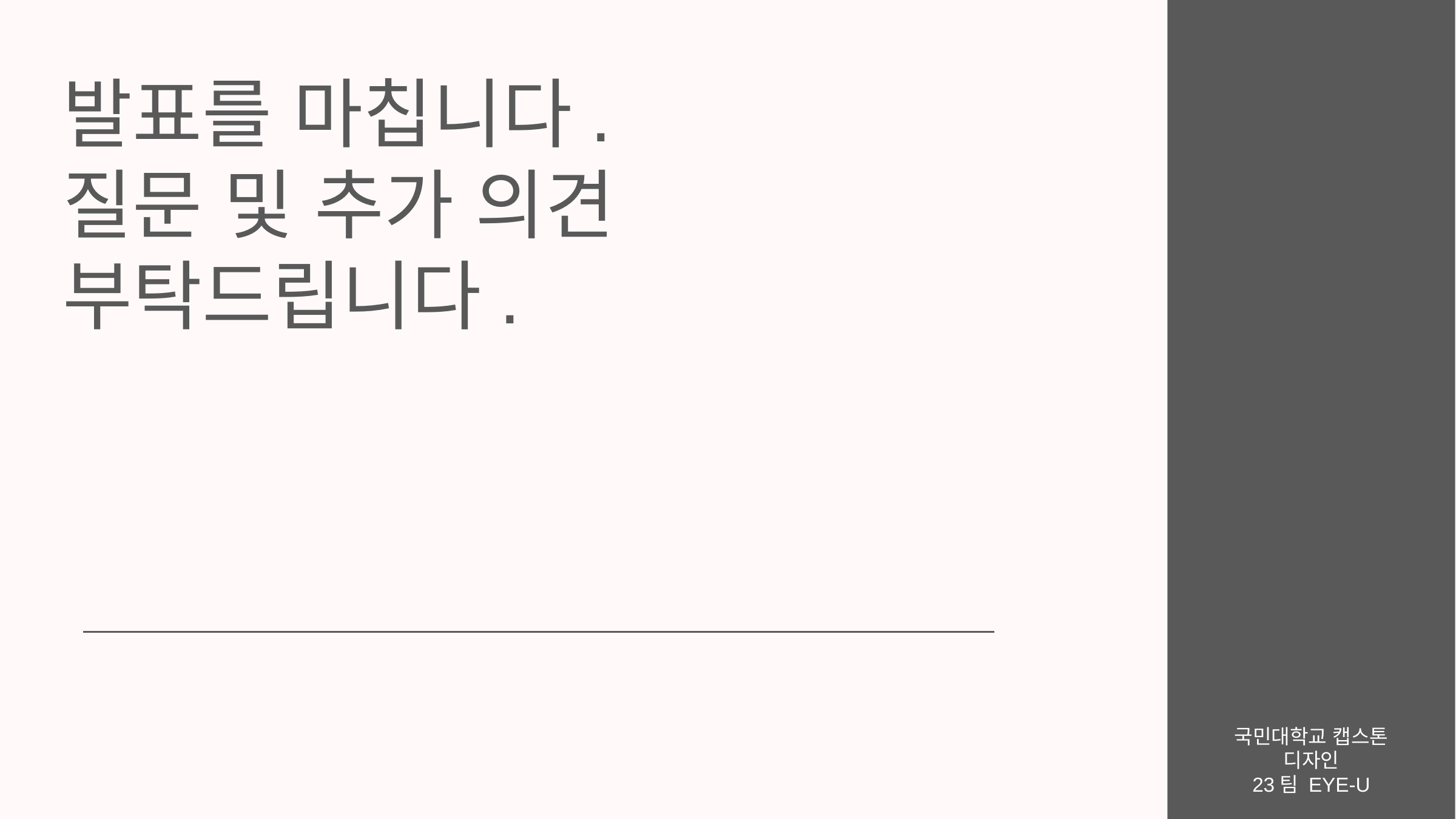

발표를 마칩니다.
질문 및 추가 의견 부탁드립니다.
국민대학교 캡스톤 디자인
23팀 EYE-U